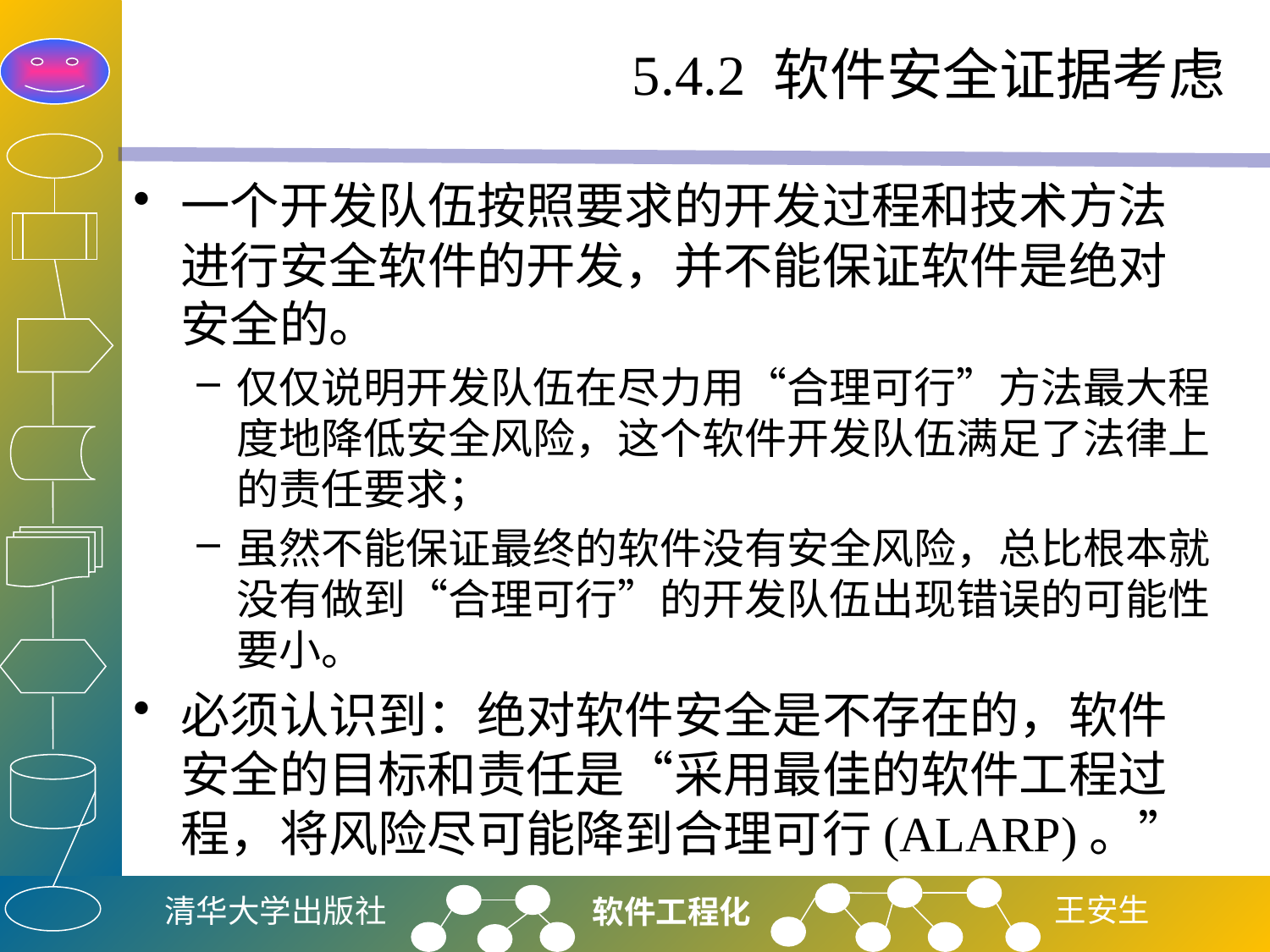

# 5.4.2 软件安全证据考虑
一个开发队伍按照要求的开发过程和技术方法进行安全软件的开发，并不能保证软件是绝对安全的。
仅仅说明开发队伍在尽力用“合理可行”方法最大程度地降低安全风险，这个软件开发队伍满足了法律上的责任要求；
虽然不能保证最终的软件没有安全风险，总比根本就没有做到“合理可行”的开发队伍出现错误的可能性要小。
必须认识到：绝对软件安全是不存在的，软件安全的目标和责任是“采用最佳的软件工程过程，将风险尽可能降到合理可行(ALARP)。”